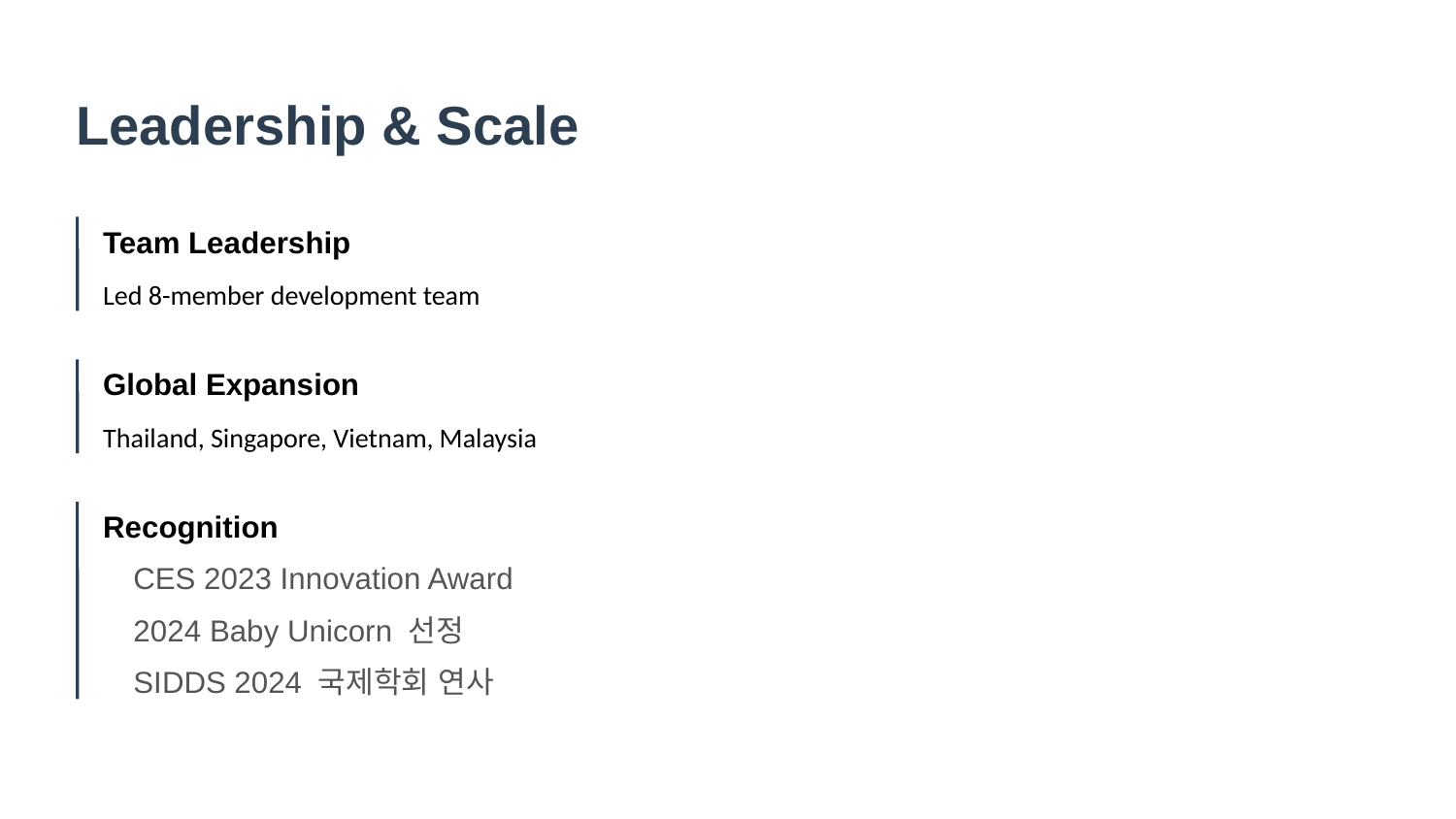

Leadership & Scale

Team Leadership
Led 8-member development team

Global Expansion
Thailand, Singapore, Vietnam, Malaysia

Recognition

CES 2023 Innovation Award
2024 Baby Unicorn 선정
SIDDS 2024 국제학회 연사